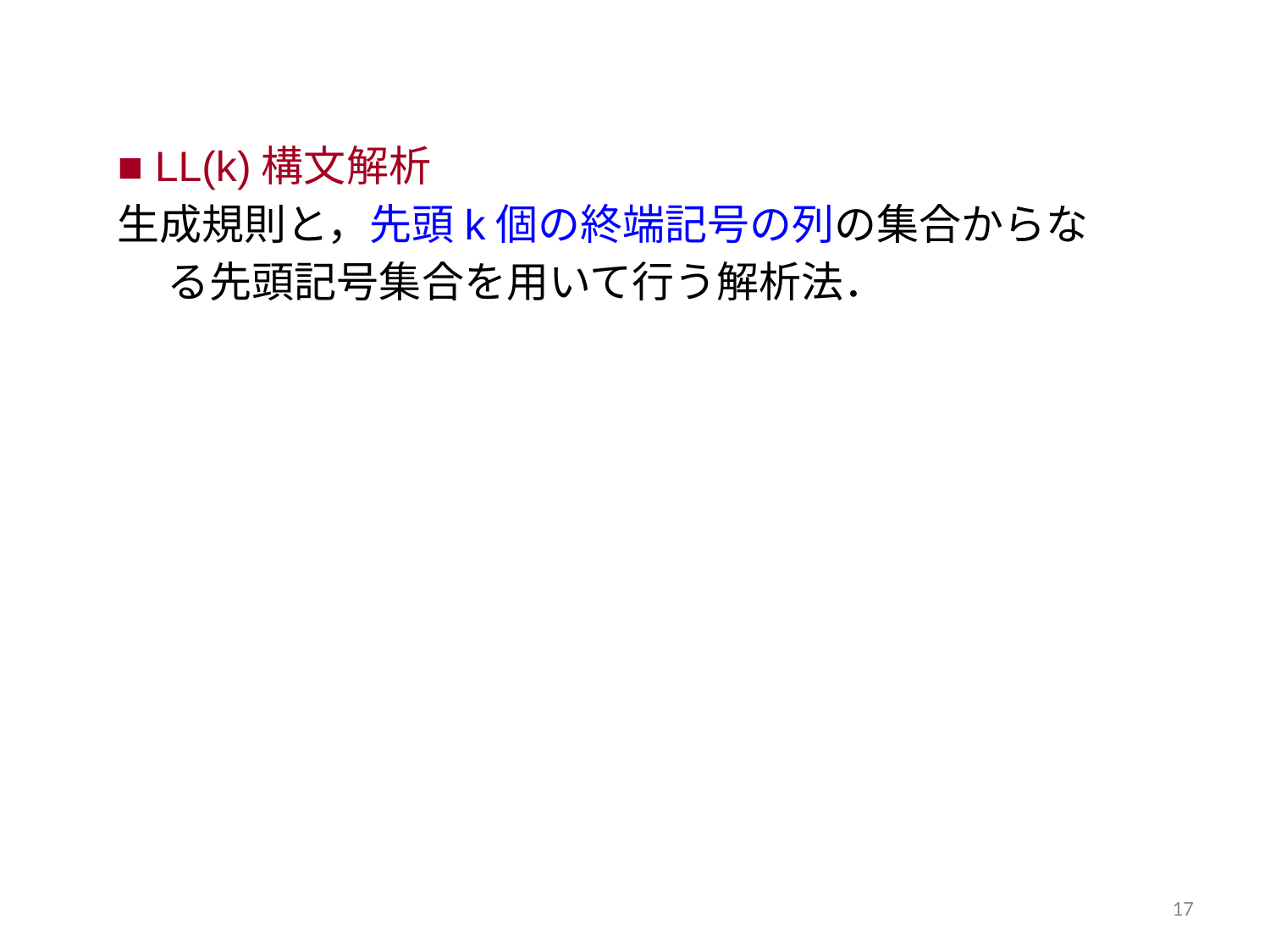

■ LL(k)構文解析
生成規則と，先頭k個の終端記号の列の集合からなる先頭記号集合を用いて行う解析法．
17